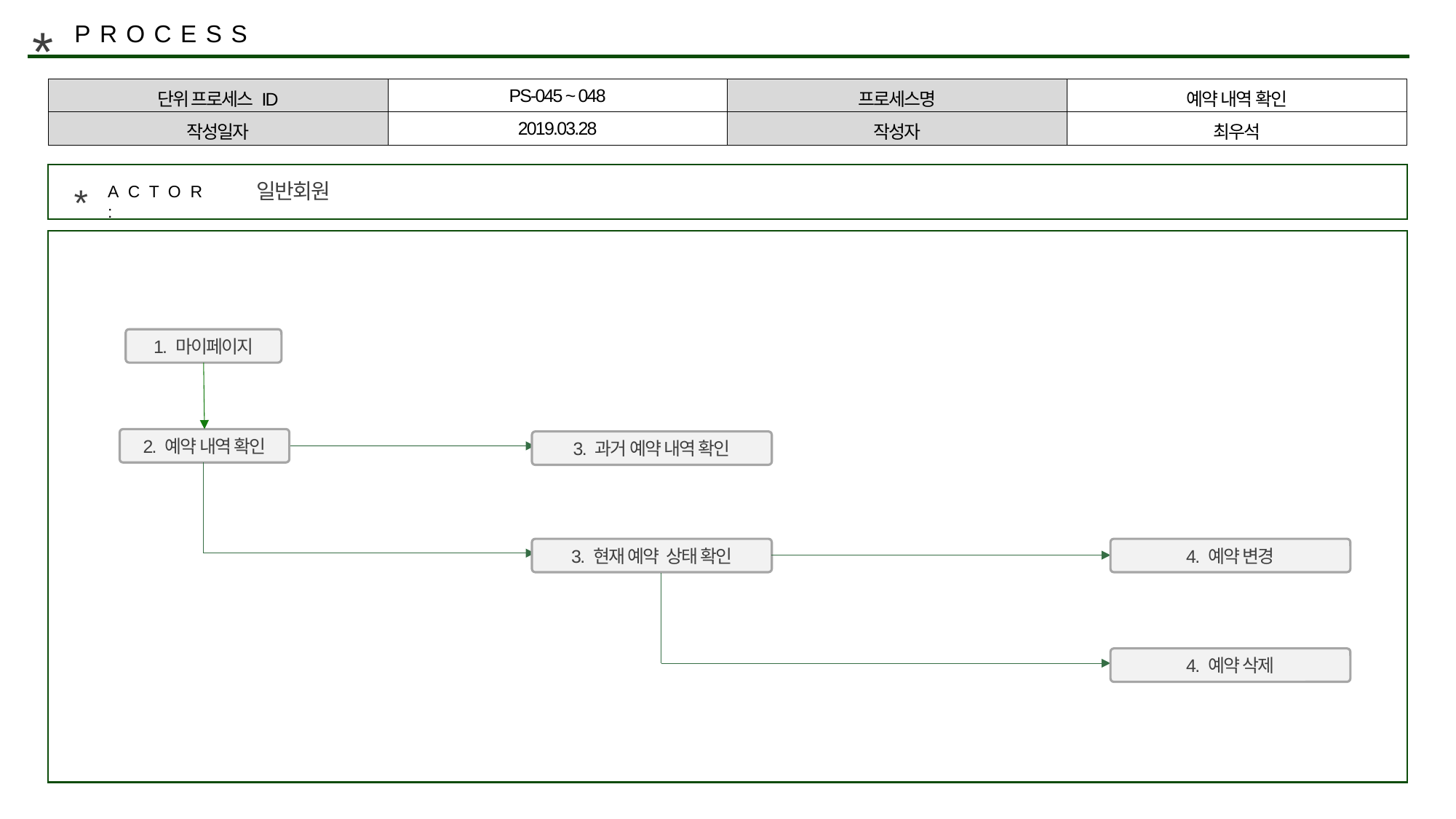

*
PROCESS
| 단위 프로세스 ID | PS-045 ~ 048 | 프로세스명 | 예약 내역 확인 |
| --- | --- | --- | --- |
| 작성일자 | 2019.03.28 | 작성자 | 최우석 |

일반회원
*
ACTOR :

1. 마이페이지
2. 예약 내역 확인
3. 과거 예약 내역 확인
3. 현재 예약  상태 확인
4. 예약 변경
4. 예약 삭제